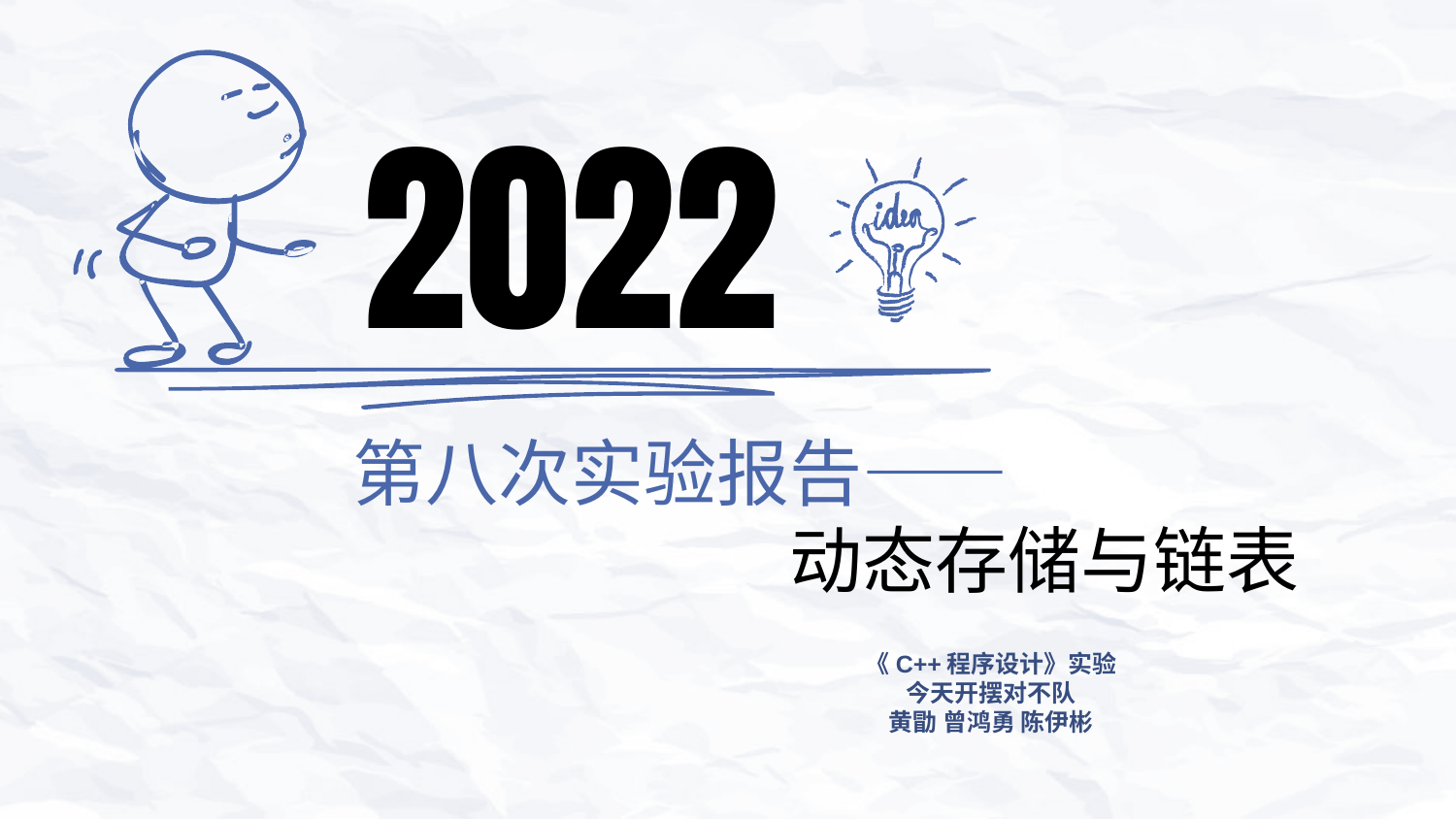

2022

第八次实验报告——
					动态存储与链表
《C++程序设计》实验
今天开摆对不队
黄勖 曾鸿勇 陈伊彬